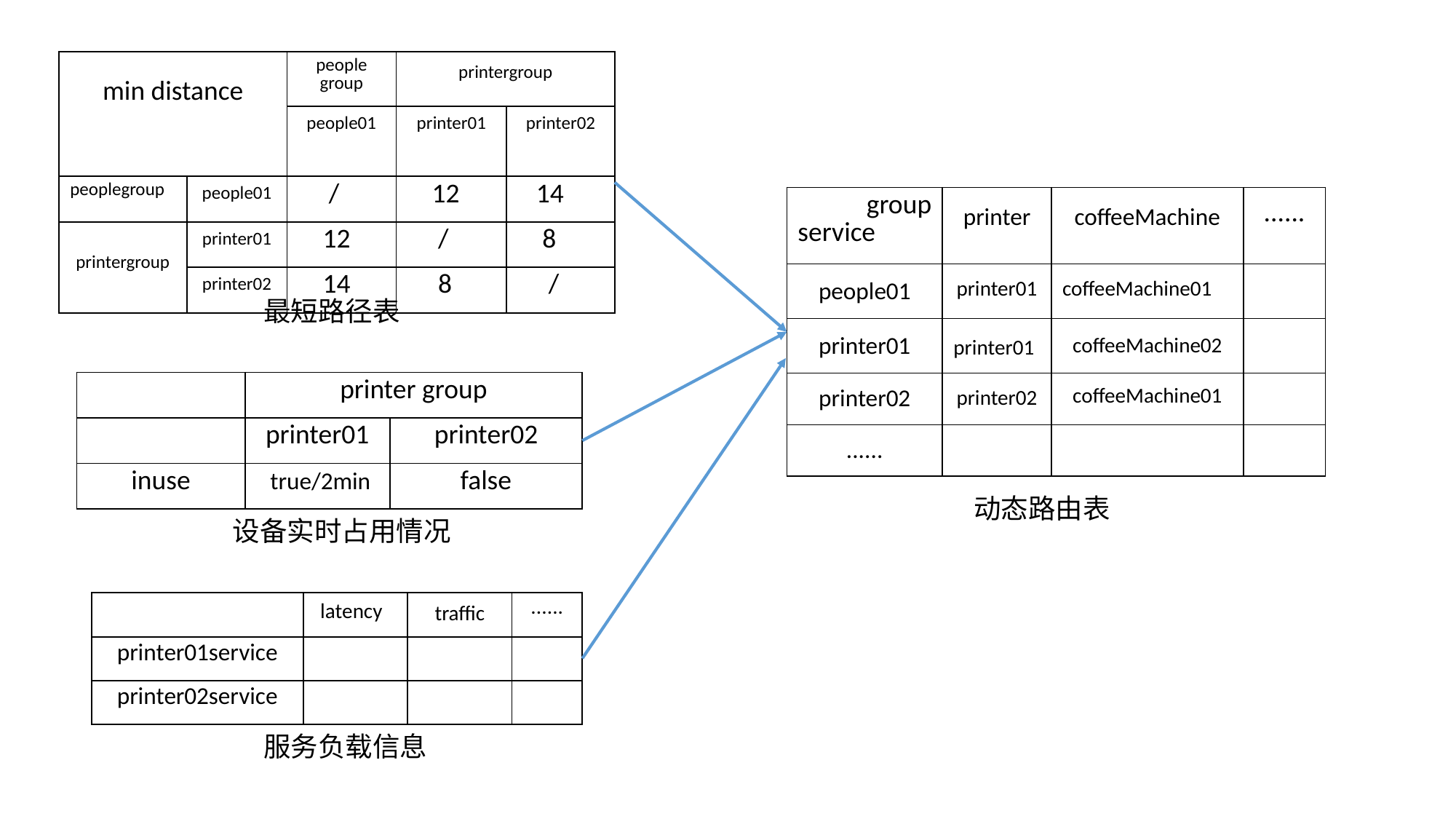

| min distance |  | people group | printergroup |  |
| --- | --- | --- | --- | --- |
|  |  | people01 | printer01 | printer02 |
| peoplegroup | people01 | / | 12 | 14 |
| printergroup | printer01 | 12 | / | 8 |
|  | printer02 | 14 | 8 | / |
| group service | printer | coffeeMachine | ...... |
| --- | --- | --- | --- |
| people01 | printer01 | coffeeMachine01 |  |
| printer01 | printer01 | coffeeMachine02 |  |
| printer02 | printer02 | coffeeMachine01 |  |
| ...... |  |  |  |
最短路径表
|  | printer group |  |
| --- | --- | --- |
|  | printer01 | printer02 |
| inuse | true/2min | false |
动态路由表
设备实时占用情况
|  | latency | traffic | ...... |
| --- | --- | --- | --- |
| printer01service |  |  |  |
| printer02service |  |  |  |
服务负载信息
18